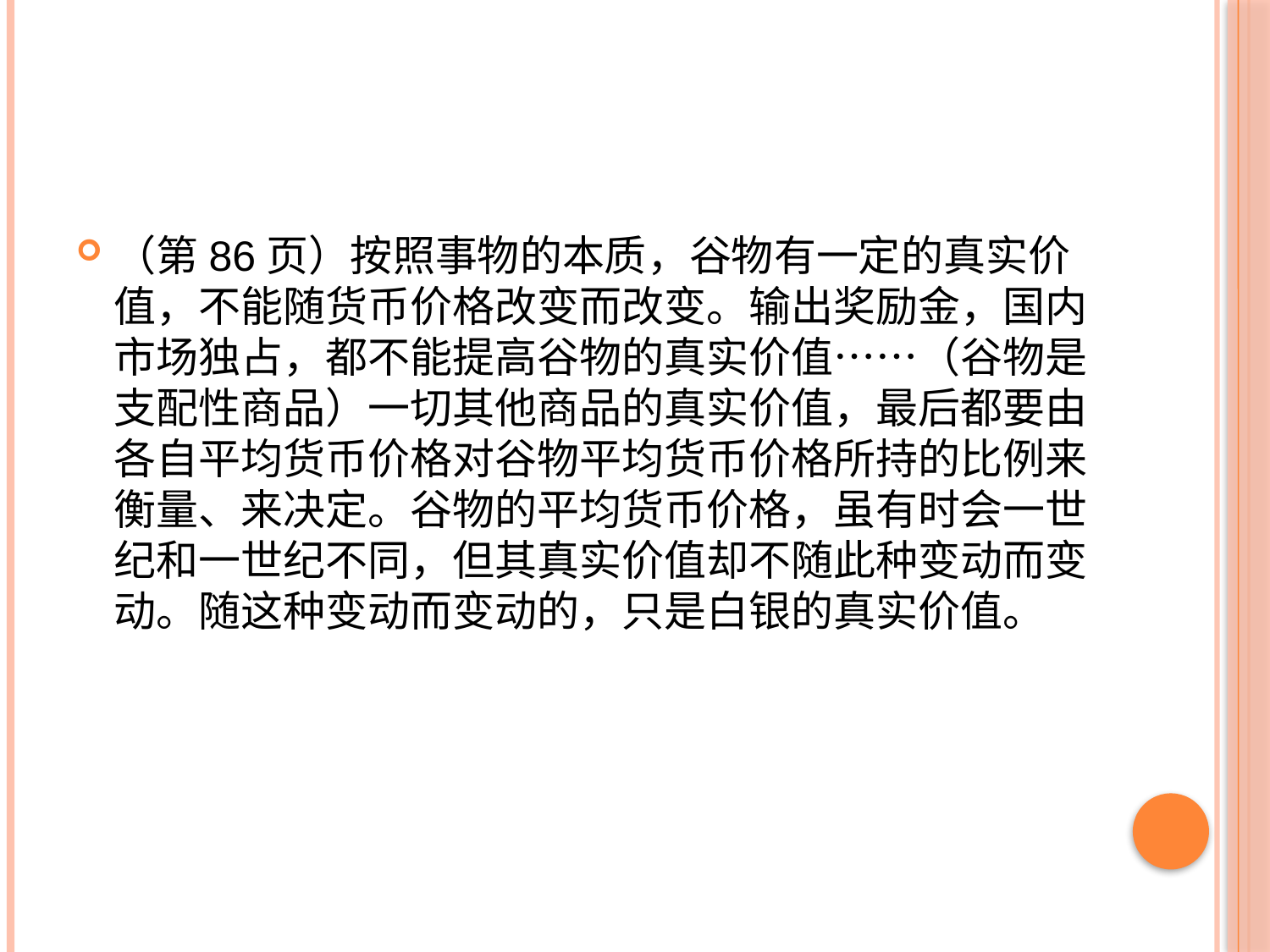

#
（第86页）按照事物的本质，谷物有一定的真实价值，不能随货币价格改变而改变。输出奖励金，国内市场独占，都不能提高谷物的真实价值……（谷物是支配性商品）一切其他商品的真实价值，最后都要由各自平均货币价格对谷物平均货币价格所持的比例来衡量、来决定。谷物的平均货币价格，虽有时会一世纪和一世纪不同，但其真实价值却不随此种变动而变动。随这种变动而变动的，只是白银的真实价值。